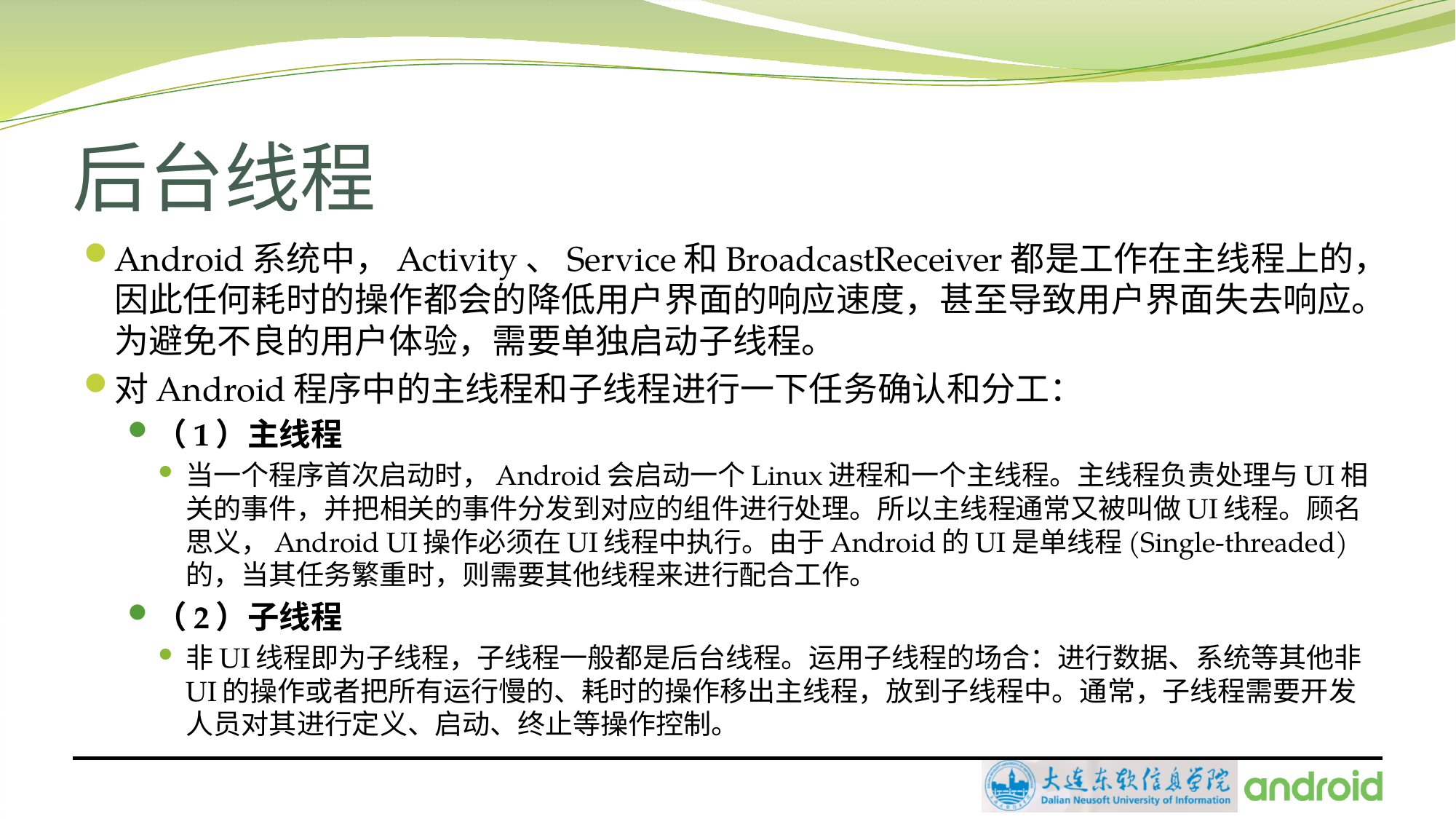

# 后台线程
Android系统中，Activity、Service和BroadcastReceiver都是工作在主线程上的，因此任何耗时的操作都会的降低用户界面的响应速度，甚至导致用户界面失去响应。为避免不良的用户体验，需要单独启动子线程。
对Android程序中的主线程和子线程进行一下任务确认和分工：
（1）主线程
当一个程序首次启动时，Android会启动一个Linux进程和一个主线程。主线程负责处理与UI相关的事件，并把相关的事件分发到对应的组件进行处理。所以主线程通常又被叫做UI线程。顾名思义，Android UI操作必须在UI线程中执行。由于Android的UI是单线程(Single-threaded)的，当其任务繁重时，则需要其他线程来进行配合工作。
（2）子线程
非UI线程即为子线程，子线程一般都是后台线程。运用子线程的场合：进行数据、系统等其他非UI的操作或者把所有运行慢的、耗时的操作移出主线程，放到子线程中。通常，子线程需要开发人员对其进行定义、启动、终止等操作控制。